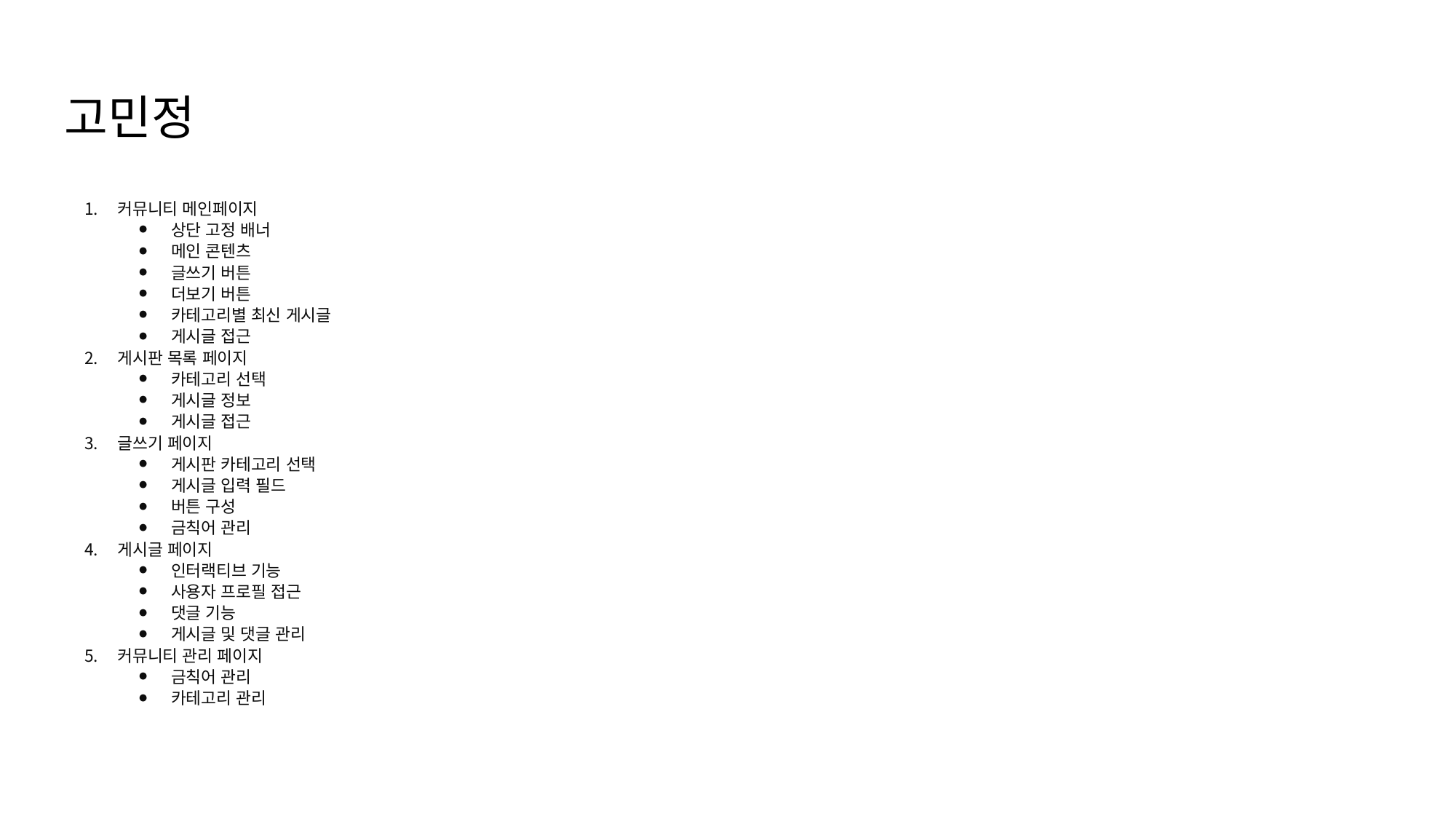

# 고민정
커뮤니티 메인페이지
상단 고정 배너
메인 콘텐츠
글쓰기 버튼
더보기 버튼
카테고리별 최신 게시글
게시글 접근
게시판 목록 페이지
카테고리 선택
게시글 정보
게시글 접근
글쓰기 페이지
게시판 카테고리 선택
게시글 입력 필드
버튼 구성
금칙어 관리
게시글 페이지
인터랙티브 기능
사용자 프로필 접근
댓글 기능
게시글 및 댓글 관리
커뮤니티 관리 페이지
금칙어 관리
카테고리 관리